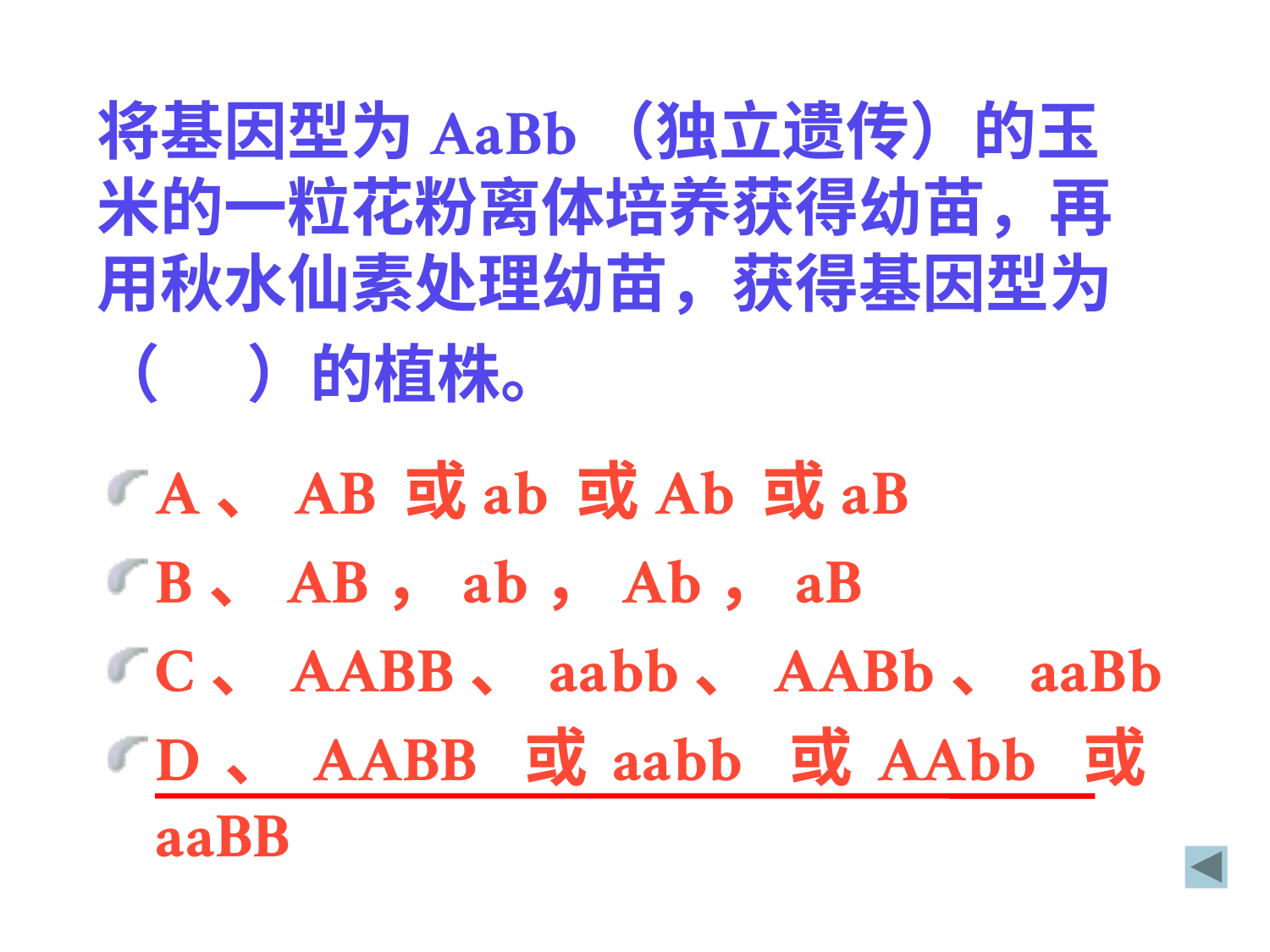

# 将基因型为AaBb（独立遗传）的玉米的一粒花粉离体培养获得幼苗，再用秋水仙素处理幼苗，获得基因型为（      ）的植株。
A、AB 或ab 或Ab 或aB
B、AB，ab，Ab，aB
C、AABB、aabb、AABb、aaBb
D、AABB 或aabb 或AAbb 或aaBB